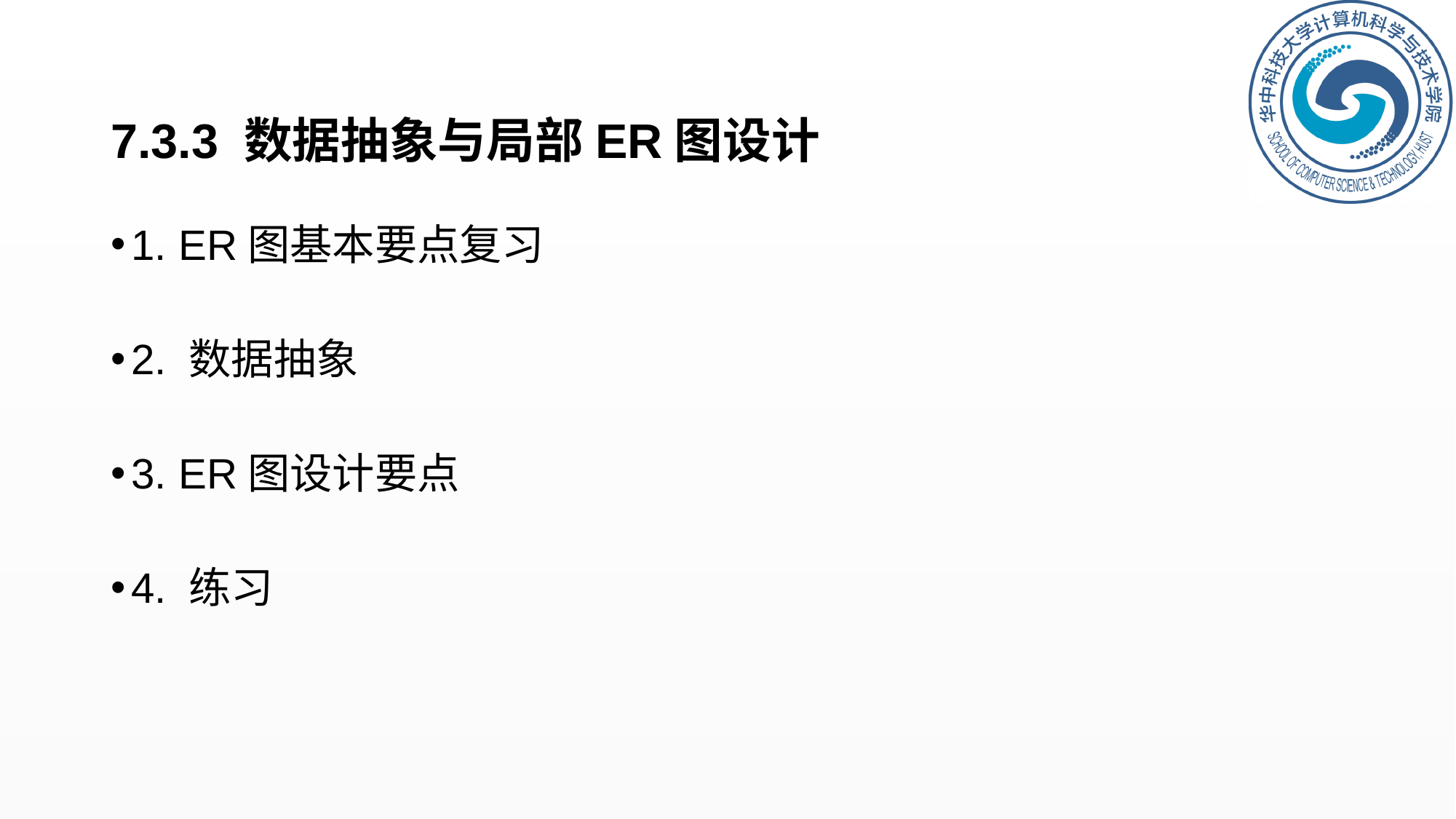

# 7.3.3 数据抽象与局部ER图设计
1. ER图基本要点复习

2. 数据抽象

3. ER图设计要点

4. 练习